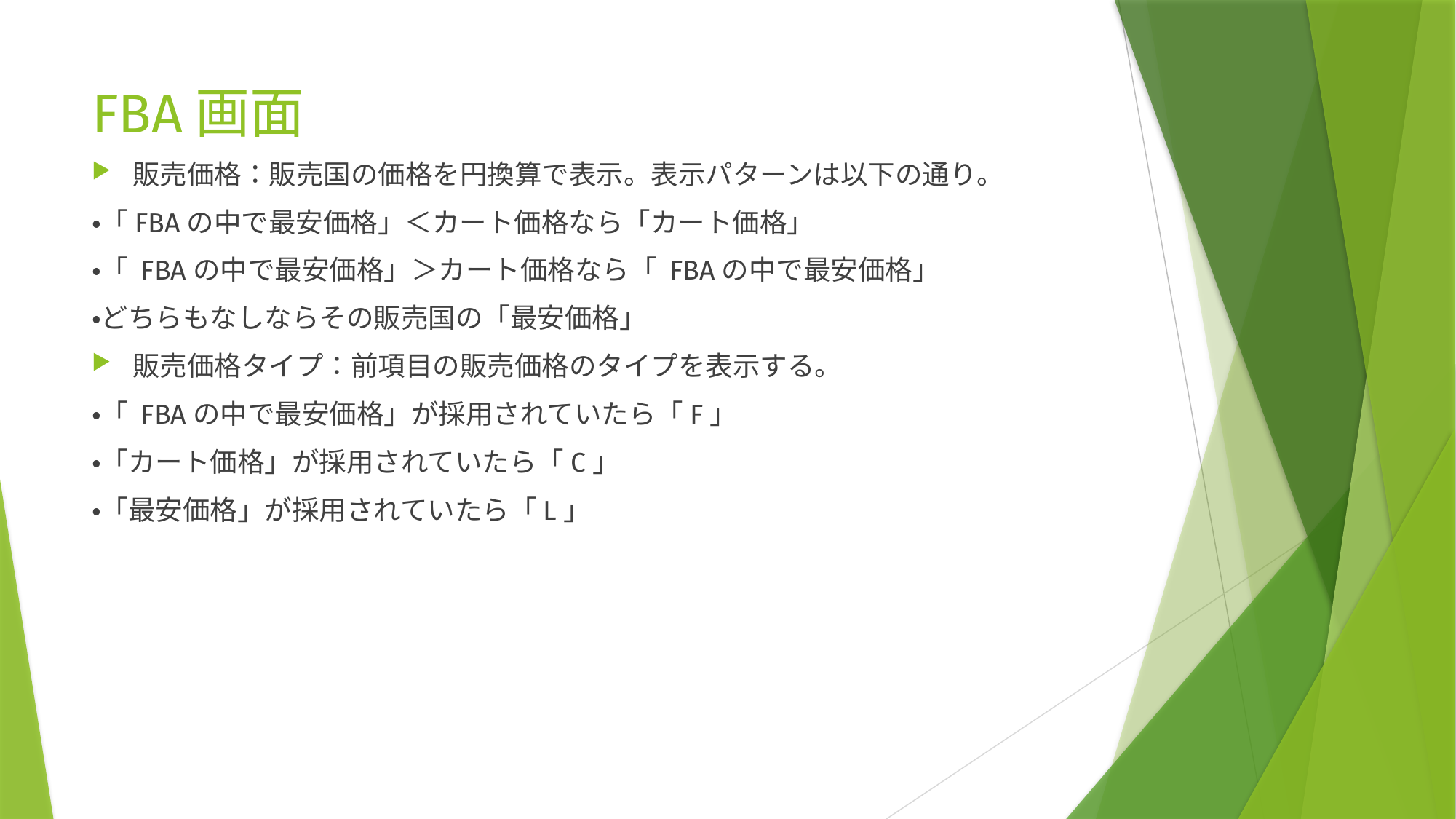

# FBA画面
販売価格：販売国の価格を円換算で表示。表示パターンは以下の通り。
・「FBAの中で最安価格」＜カート価格なら「カート価格」
・「 FBAの中で最安価格」＞カート価格なら「 FBAの中で最安価格」
・どちらもなしならその販売国の「最安価格」
販売価格タイプ：前項目の販売価格のタイプを表示する。
・「 FBAの中で最安価格」が採用されていたら「F」
・「カート価格」が採用されていたら「C」
・「最安価格」が採用されていたら「L」